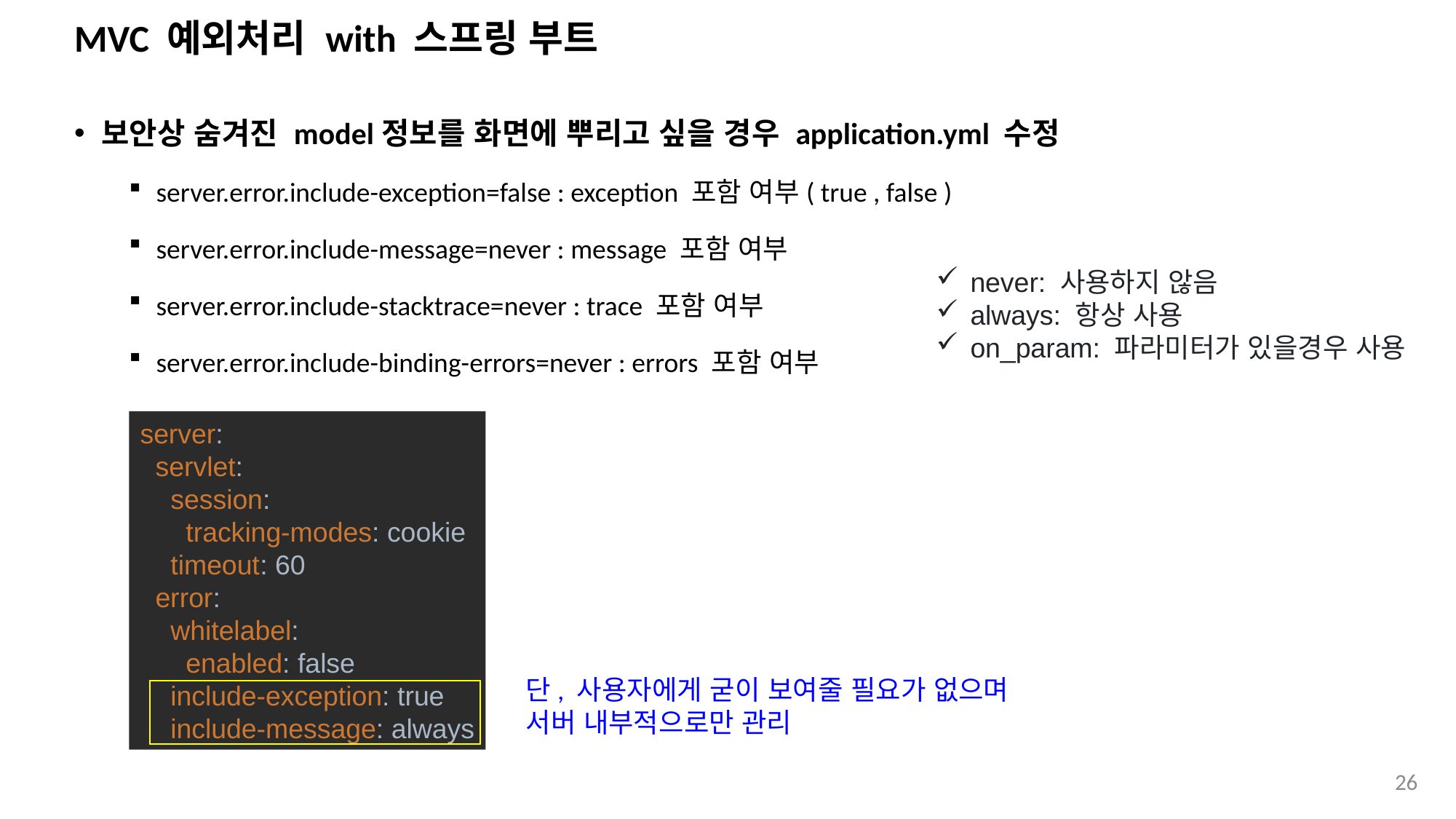

# MVC 예외처리 with 스프링 부트
보안상 숨겨진 model정보를 화면에 뿌리고 싶을 경우 application.yml 수정
server.error.include-exception=false : exception 포함 여부( true , false )
server.error.include-message=never : message 포함 여부
server.error.include-stacktrace=never : trace 포함 여부
server.error.include-binding-errors=never : errors 포함 여부

never: 사용하지 않음
always: 항상 사용
on_param: 파라미터가 있을경우 사용
server:
  servlet:
    session:
      tracking-modes: cookie
    timeout: 60
  error:
    whitelabel:
      enabled: false
    include-exception: true
    include-message: always
단, 사용자에게 굳이 보여줄 필요가 없으며
서버 내부적으로만 관리

26